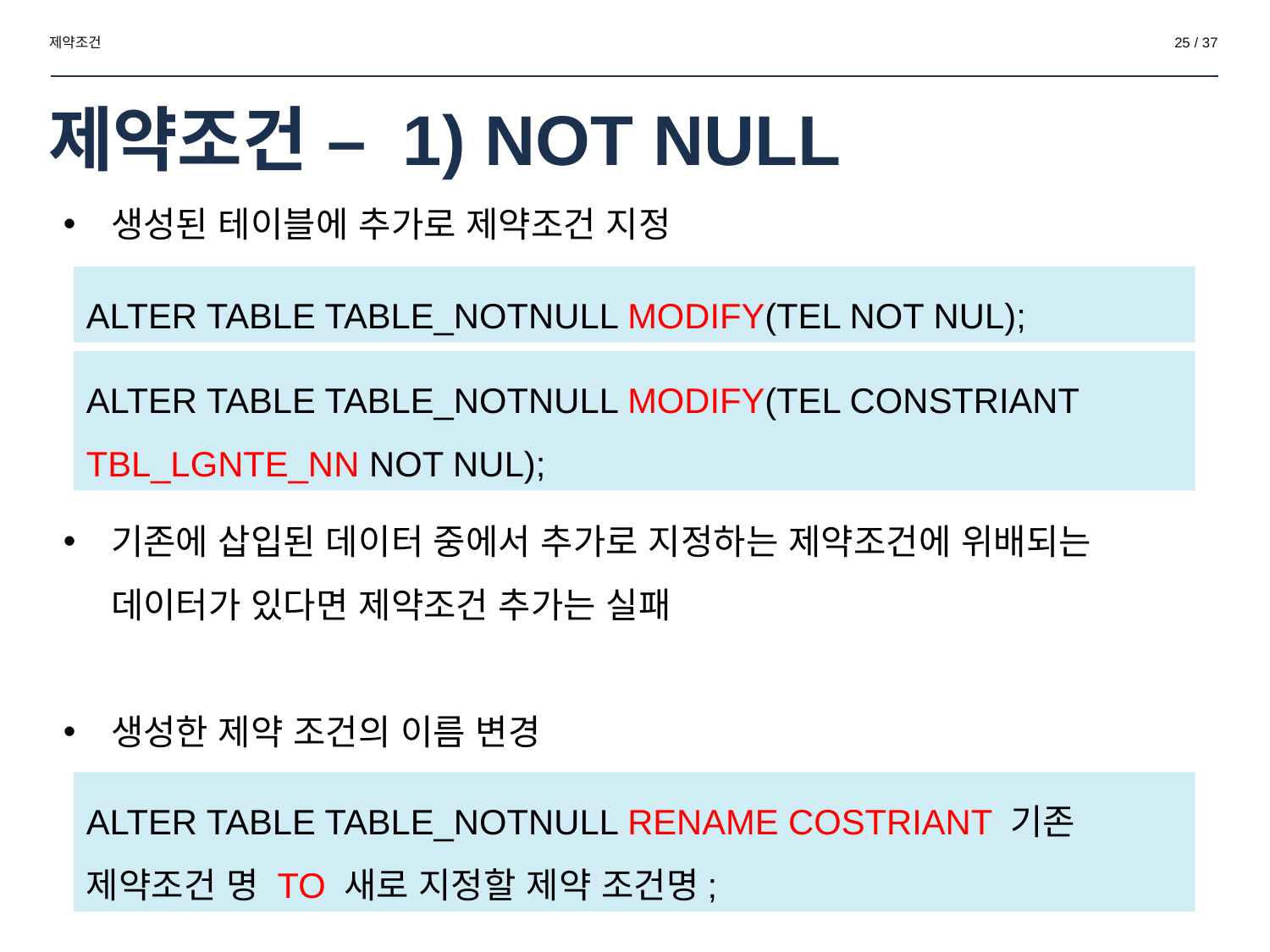

제약조건
25 / 37
# 제약조건 – 1) NOT NULL
생성된 테이블에 추가로 제약조건 지정

기존에 삽입된 데이터 중에서 추가로 지정하는 제약조건에 위배되는 데이터가 있다면 제약조건 추가는 실패

생성한 제약 조건의 이름 변경
ALTER TABLE TABLE_NOTNULL MODIFY(TEL NOT NUL);
ALTER TABLE TABLE_NOTNULL MODIFY(TEL CONSTRIANT TBL_LGNTE_NN NOT NUL);
ALTER TABLE TABLE_NOTNULL RENAME COSTRIANT 기존 제약조건 명 TO 새로 지정할 제약 조건명;